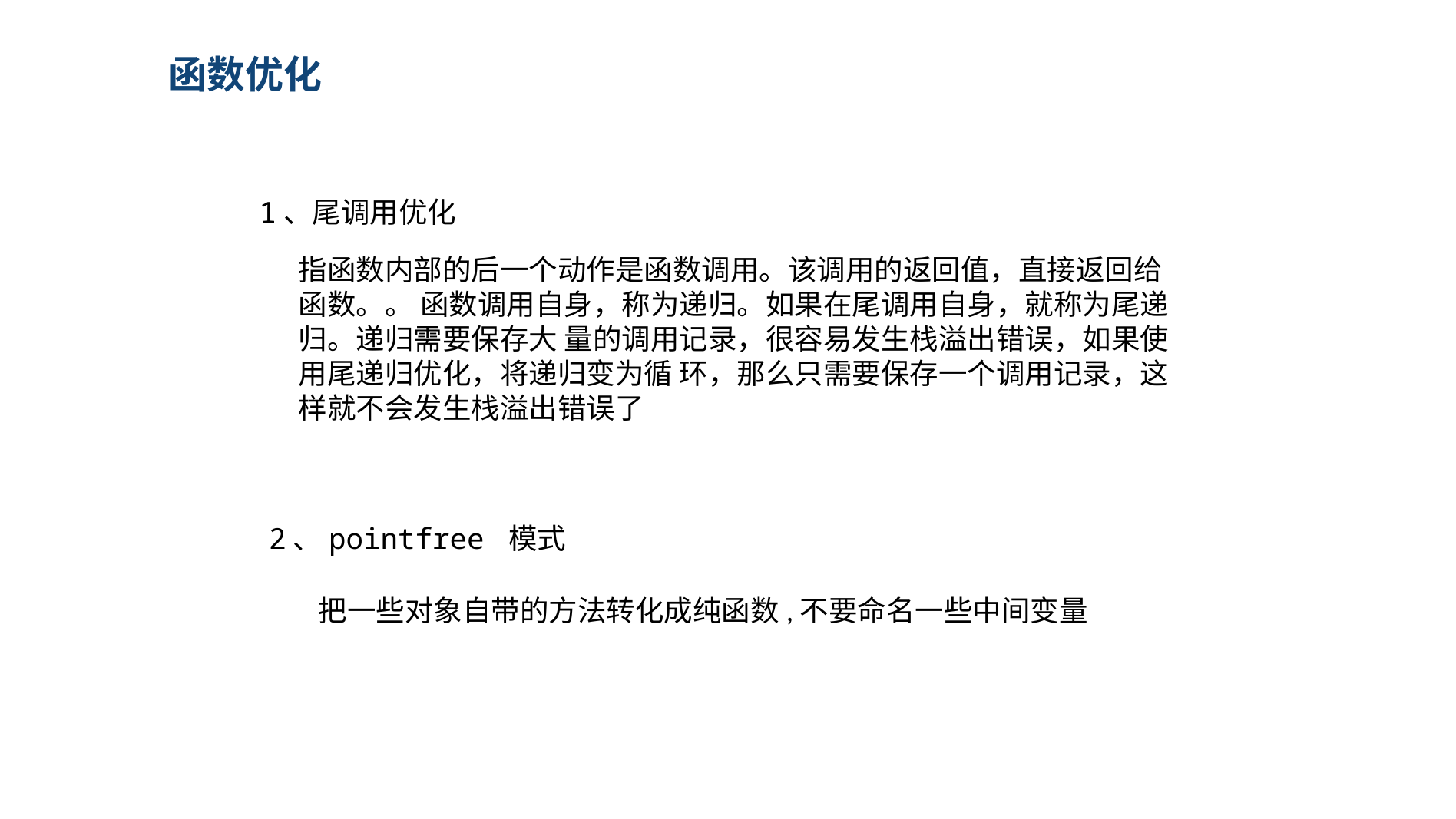

函数优化
1、尾调用优化

指函数内部的后一个动作是函数调用。该调用的返回值，直接返回给函数。。 函数调用自身，称为递归。如果在尾调用自身，就称为尾递归。递归需要保存大 量的调用记录，很容易发生栈溢出错误，如果使用尾递归优化，将递归变为循 环，那么只需要保存一个调用记录，这样就不会发生栈溢出错误了
0
2、pointfree 模式

把一些对象自带的方法转化成纯函数,不要命名一些中间变量